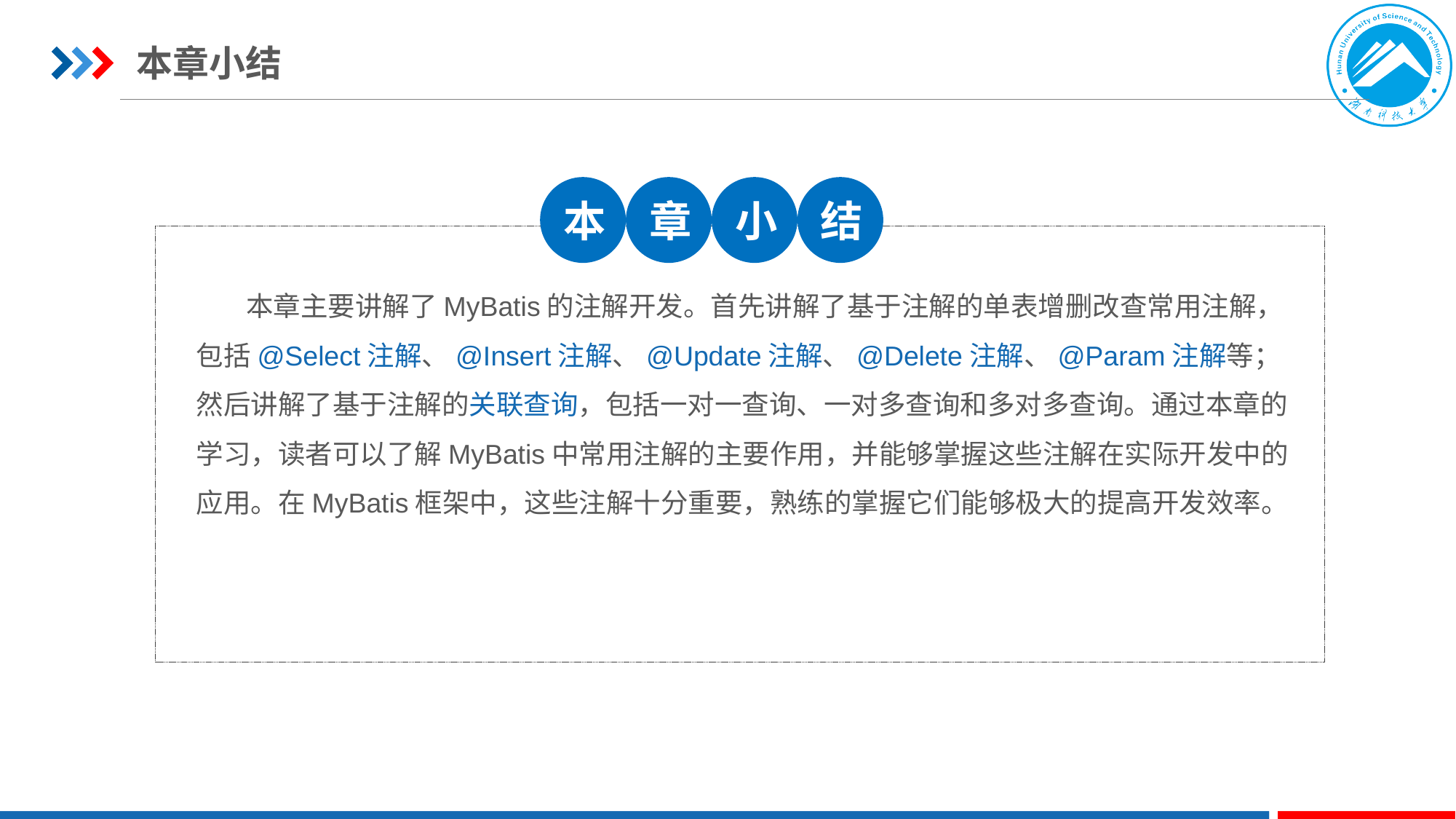

本章小结
本
章
小
结

       本章主要讲解了MyBatis的注解开发。首先讲解了基于注解的单表增删改查常用注解，包括@Select注解、@Insert注解、@Update注解、@Delete注解、@Param注解等；然后讲解了基于注解的关联查询，包括一对一查询、一对多查询和多对多查询。通过本章的学习，读者可以了解MyBatis中常用注解的主要作用，并能够掌握这些注解在实际开发中的应用。在MyBatis框架中，这些注解十分重要，熟练的掌握它们能够极大的提高开发效率。